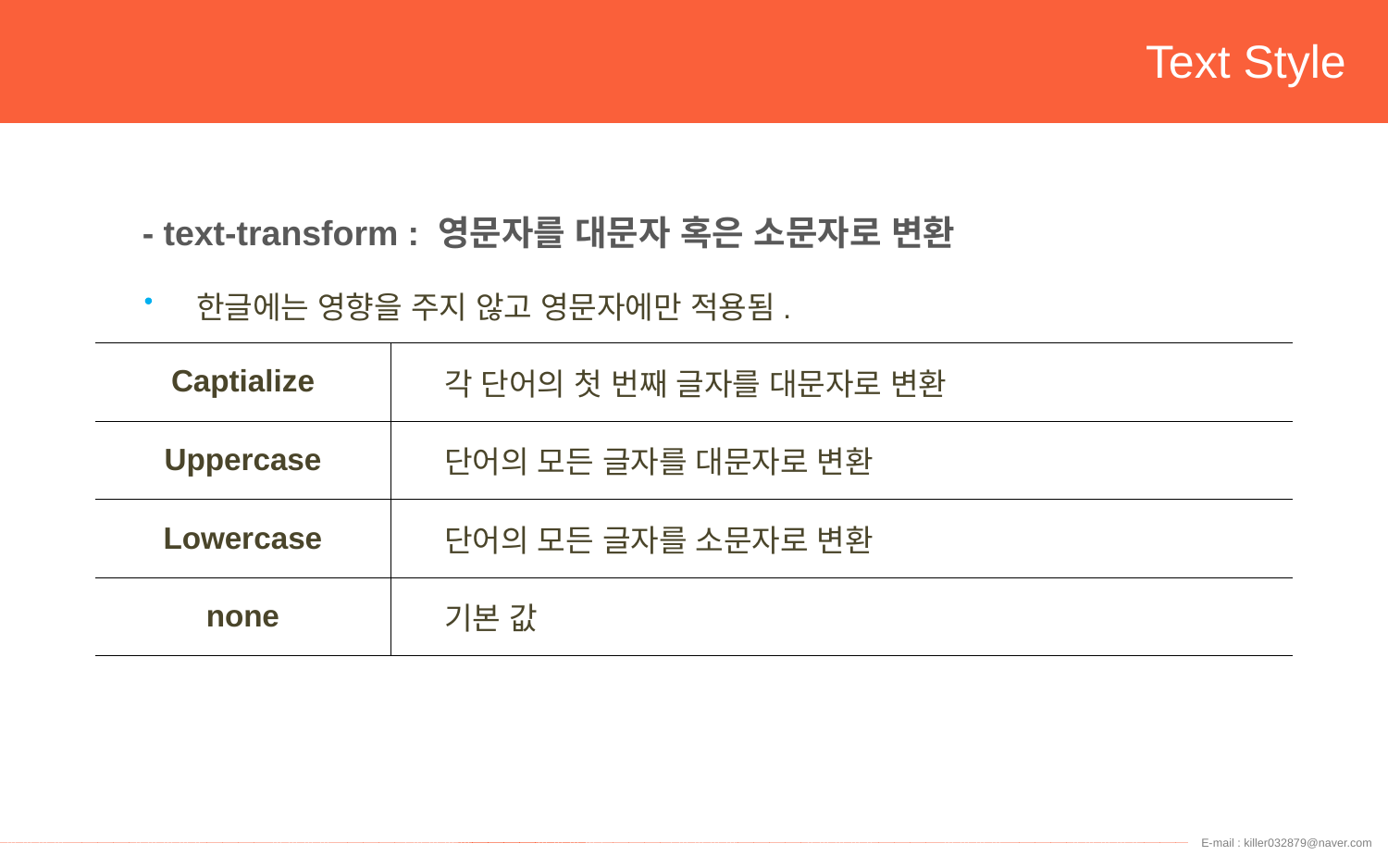

Text Style
- text-transform : 영문자를 대문자 혹은 소문자로 변환
한글에는 영향을 주지 않고 영문자에만 적용됨.

| Captialize | 각 단어의 첫 번째 글자를 대문자로 변환 |
| --- | --- |
| Uppercase | 단어의 모든 글자를 대문자로 변환 |
| Lowercase | 단어의 모든 글자를 소문자로 변환 |
| none | 기본 값 |